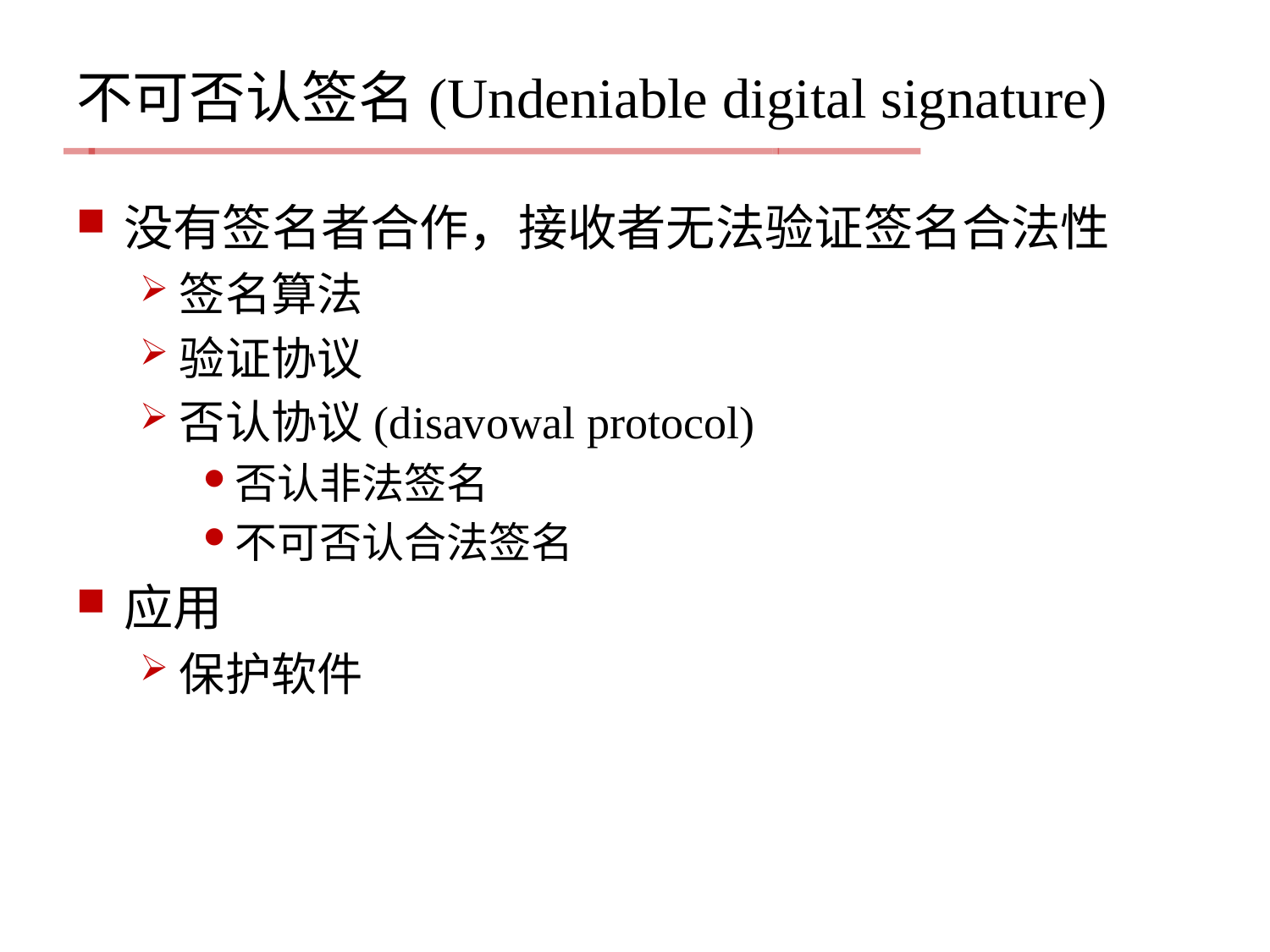

# 不可否认签名(Undeniable digital signature)
没有签名者合作，接收者无法验证签名合法性
签名算法
验证协议
否认协议(disavowal protocol)
否认非法签名
不可否认合法签名
应用
保护软件